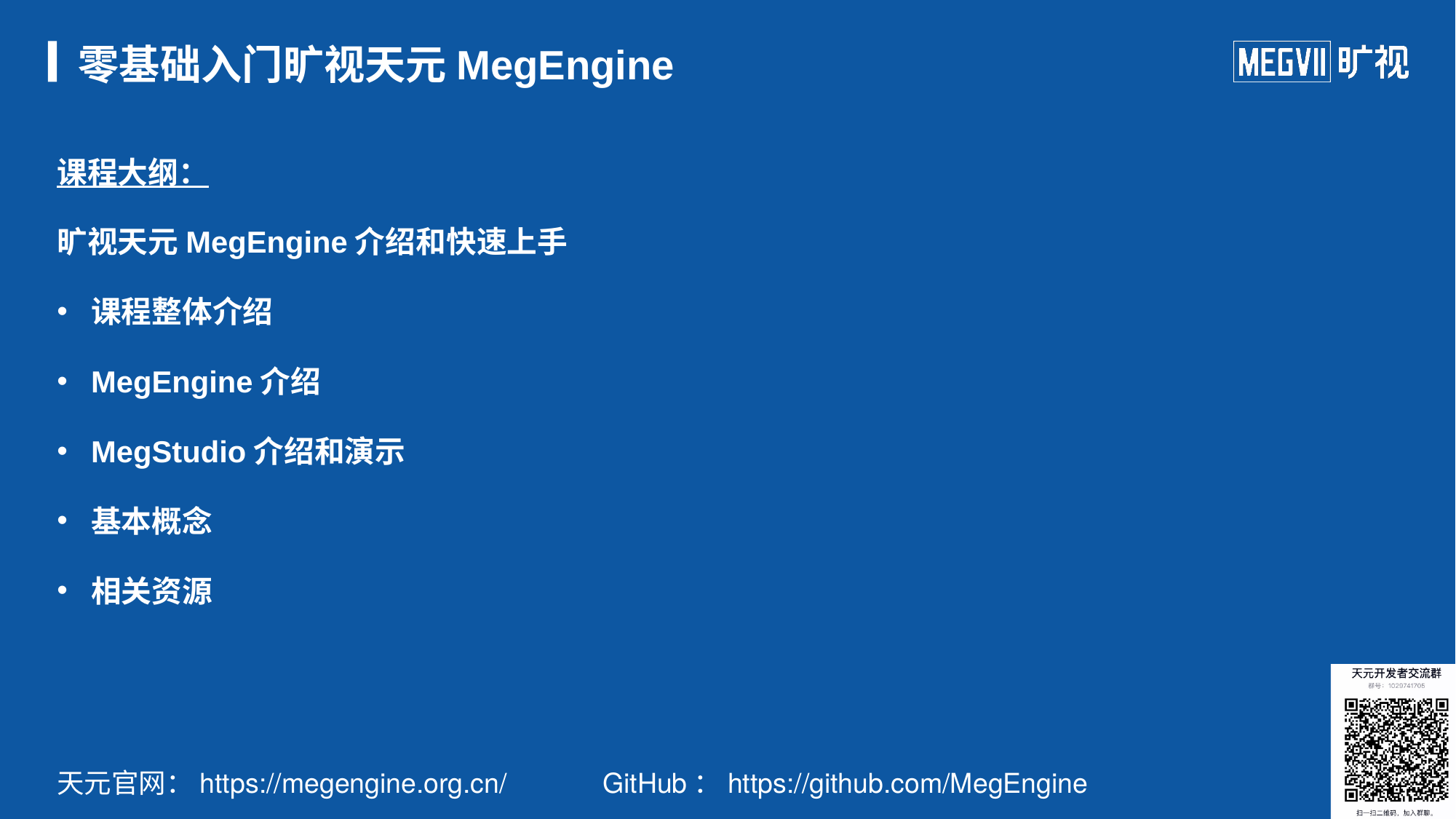

# 零基础入门旷视天元MegEngine
课程大纲：
旷视天元MegEngine介绍和快速上手
课程整体介绍
MegEngine介绍
MegStudio介绍和演示
基本概念
相关资源